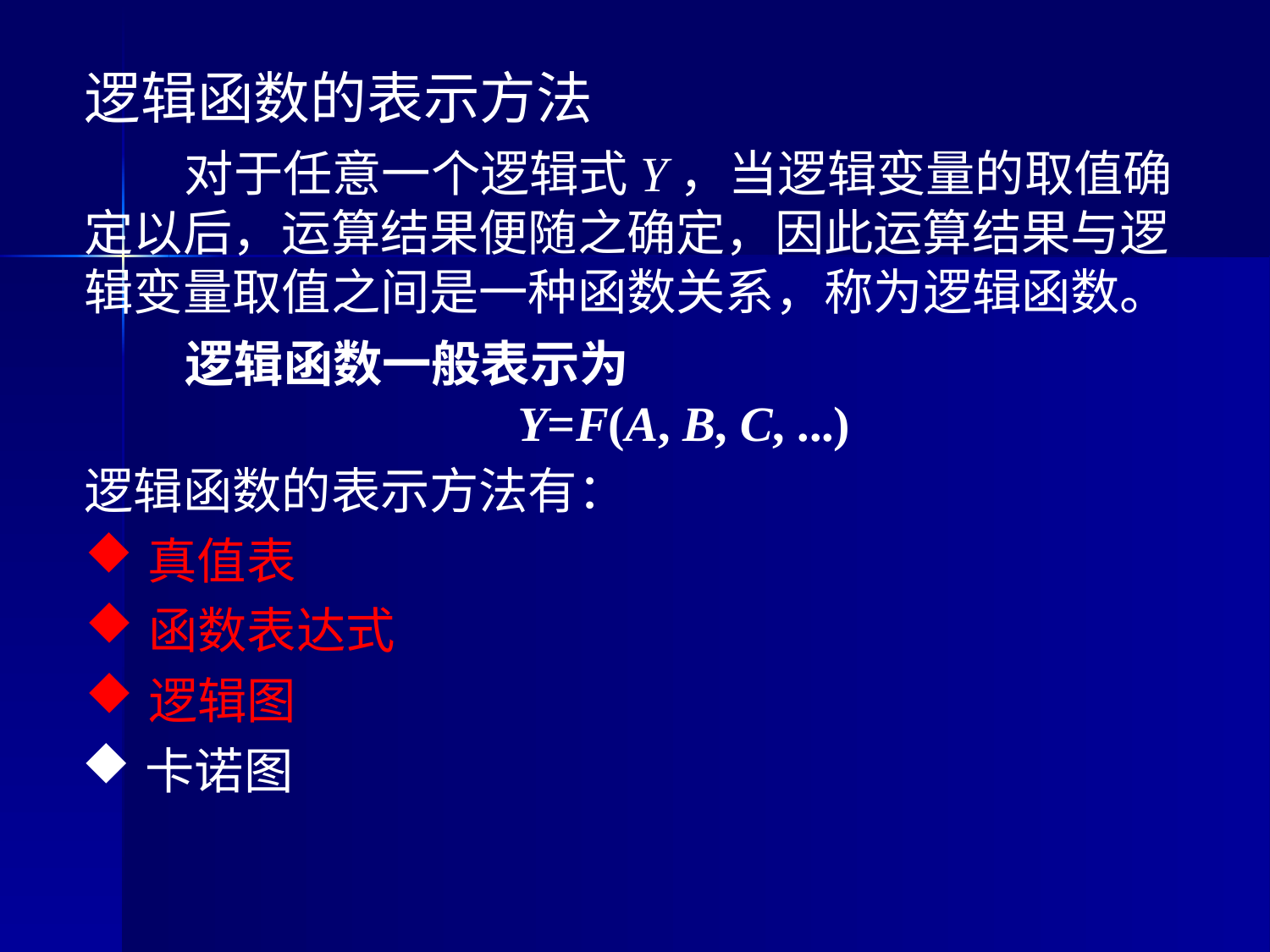

逻辑函数的表示方法
对于任意一个逻辑式Y，当逻辑变量的取值确定以后，运算结果便随之确定，因此运算结果与逻辑变量取值之间是一种函数关系，称为逻辑函数。
逻辑函数一般表示为
Y=F(A, B, C, ...)
逻辑函数的表示方法有：
真值表
函数表达式
逻辑图
卡诺图